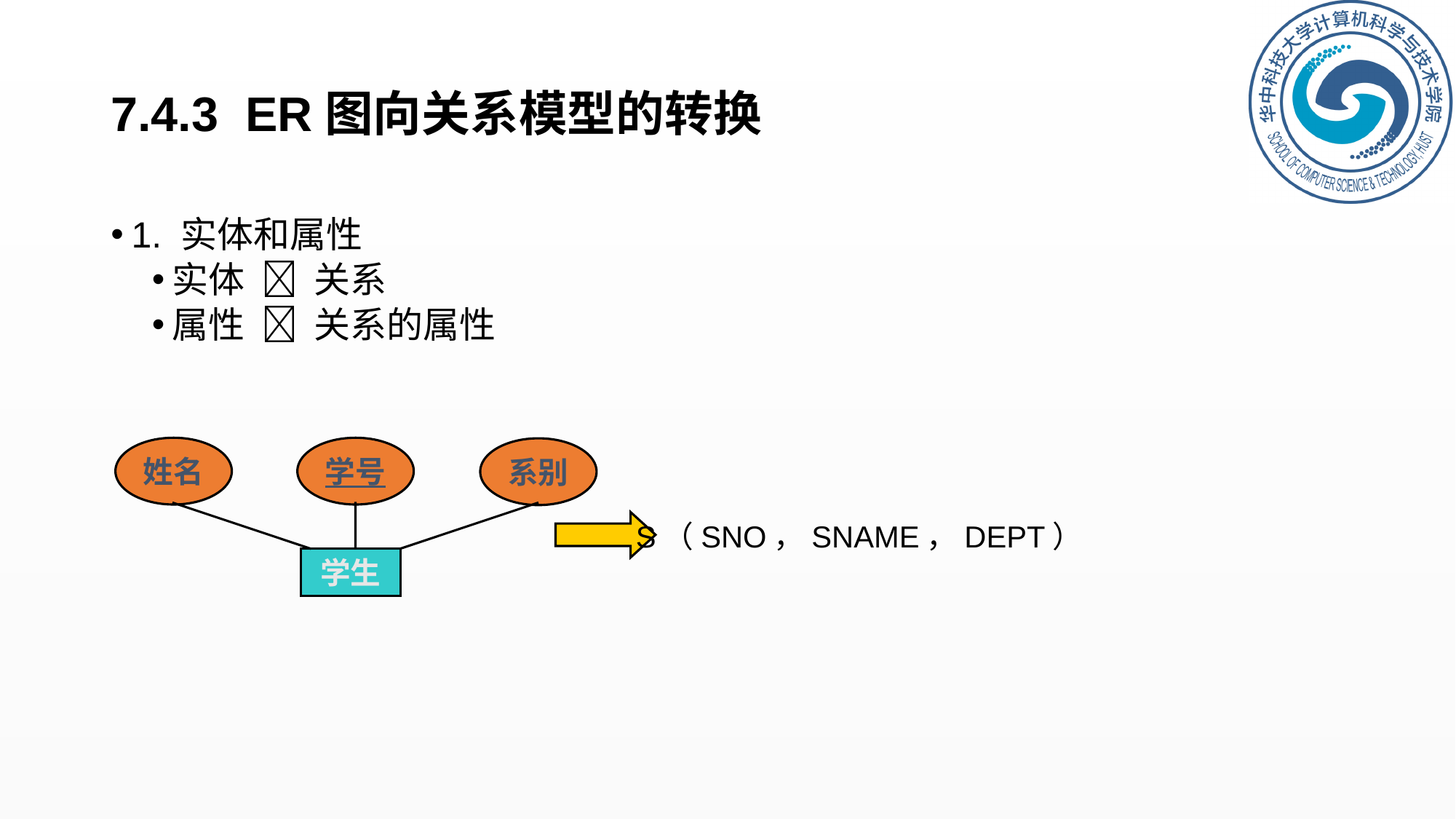

# 7.4.3  ER图向关系模型的转换
1. 实体和属性
实体  →  关系
属性  →  关系的属性
姓名
学号
系别

   S（SNO，SNAME，DEPT）
学生